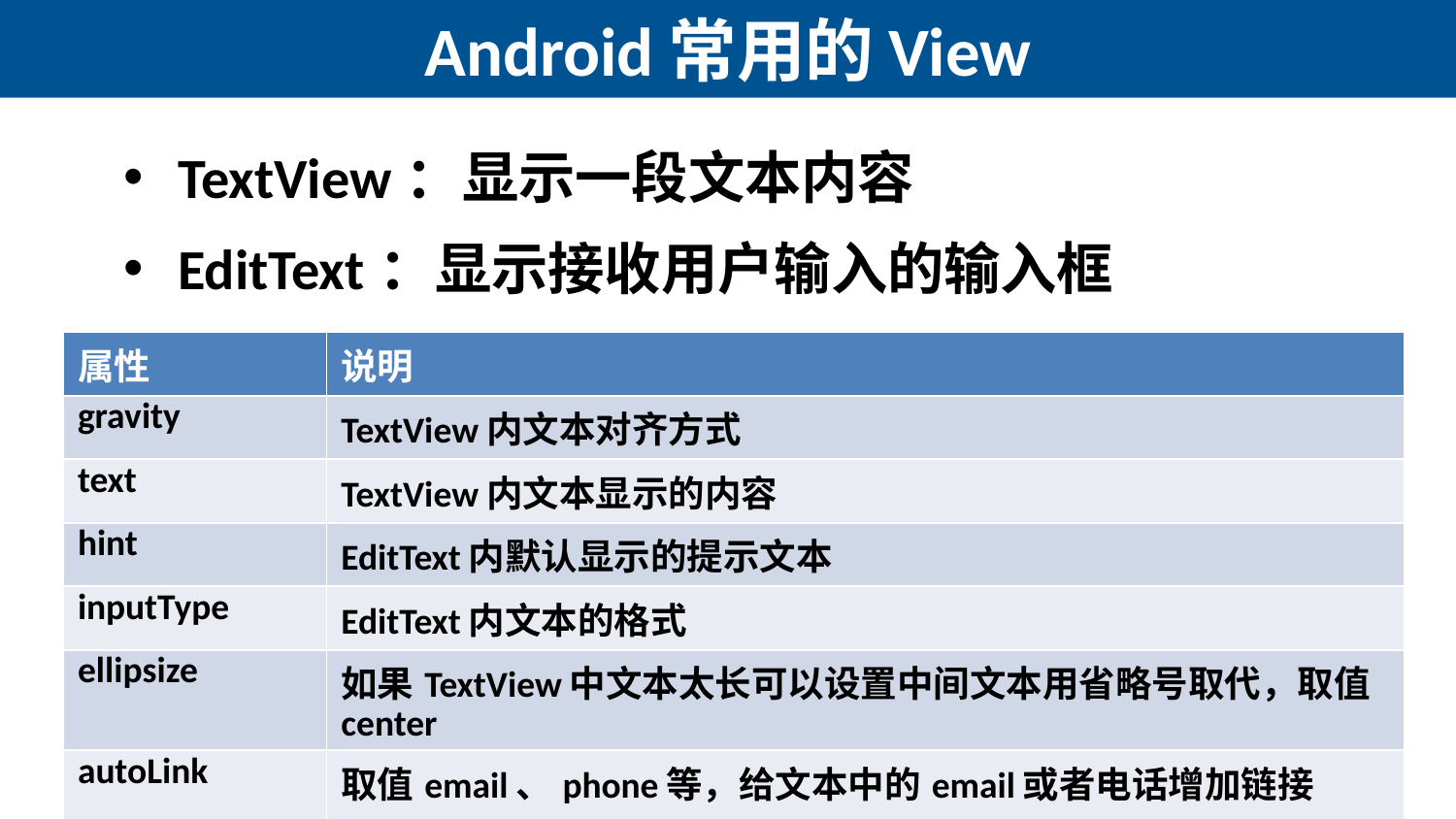

# Android常用的View
TextView：显示一段文本内容
EditText：显示接收用户输入的输入框

| 属性 | 说明 |
| --- | --- |
| gravity | TextView内文本对齐方式 |
| text | TextView内文本显示的内容 |
| hint | EditText内默认显示的提示文本 |
| inputType | EditText内文本的格式 |
| ellipsize | 如果TextView中文本太长可以设置中间文本用省略号取代，取值center |
| autoLink | 取值email、phone等，给文本中的email或者电话增加链接 |